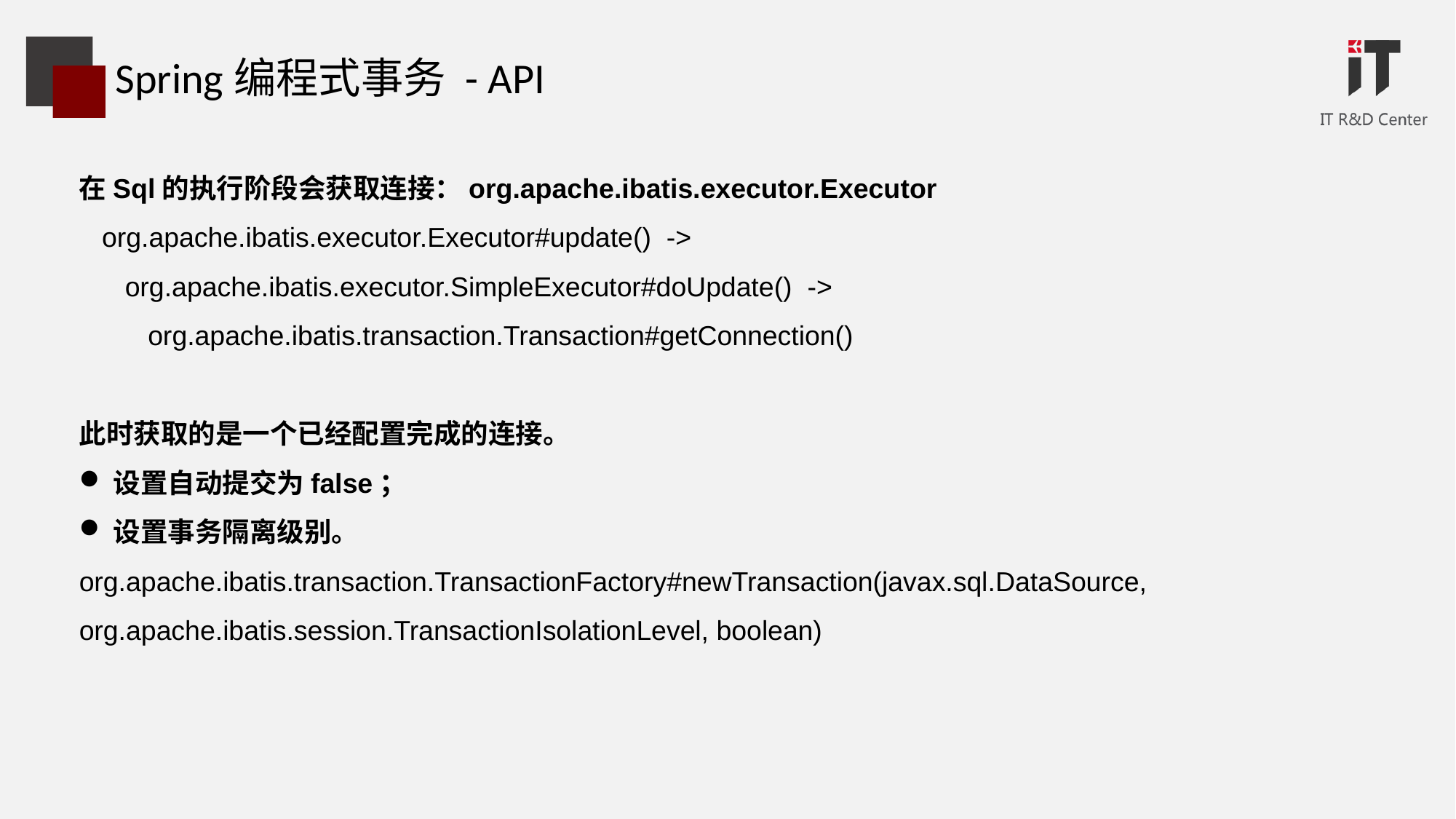

# Spring编程式事务 - API
在Sql的执行阶段会获取连接：org.apache.ibatis.executor.Executor
   org.apache.ibatis.executor.Executor#update()  ->
      org.apache.ibatis.executor.SimpleExecutor#doUpdate()  ->
         org.apache.ibatis.transaction.Transaction#getConnection()

此时获取的是一个已经配置完成的连接。
设置自动提交为false；
设置事务隔离级别。
org.apache.ibatis.transaction.TransactionFactory#newTransaction(javax.sql.DataSource, org.apache.ibatis.session.TransactionIsolationLevel, boolean)